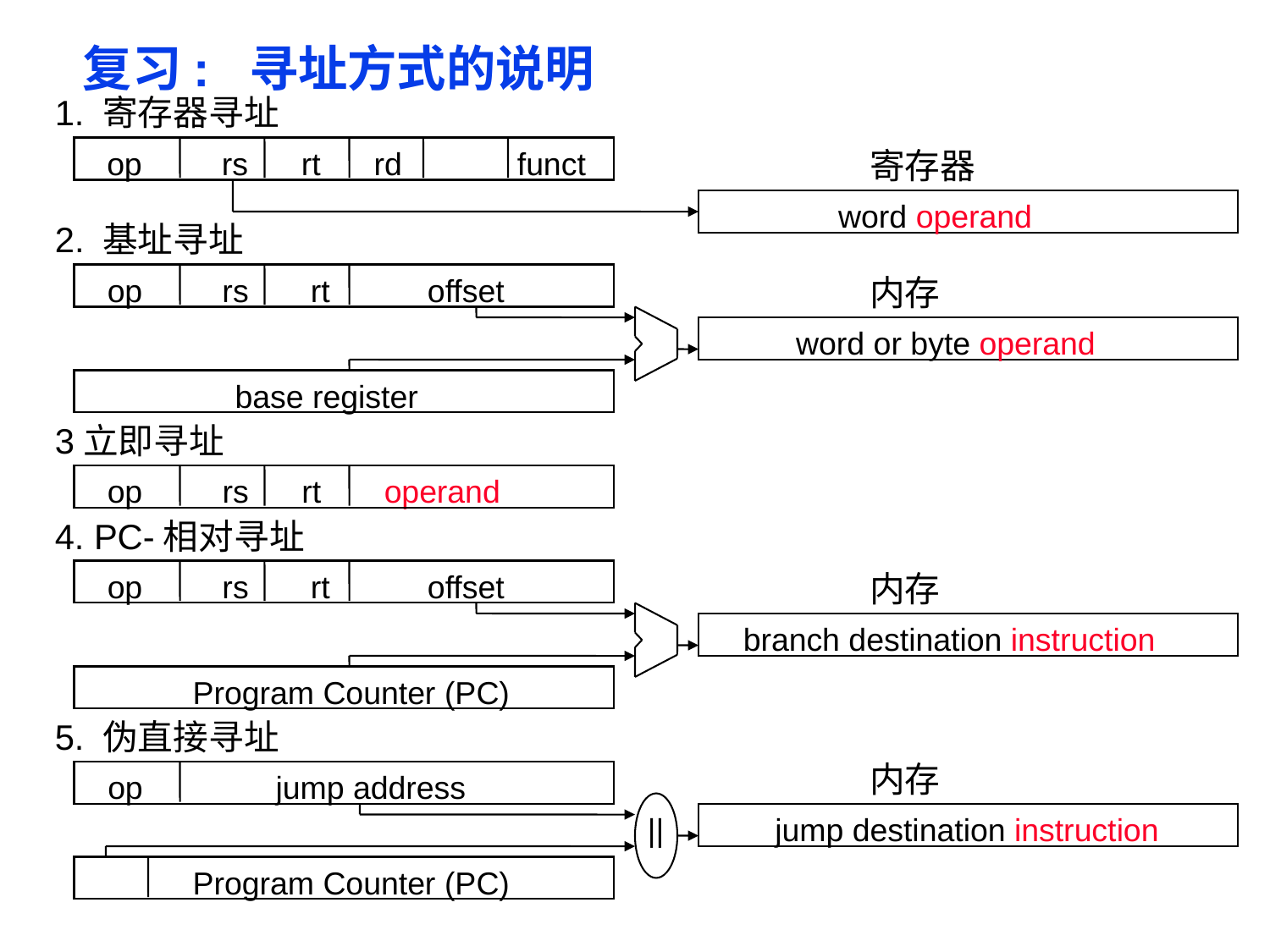

# 复习:  寻址方式的说明
1. 寄存器寻址

op         rs      rt      rd             funct

寄存器

word operand

2. 基址寻址

op         rs       rt           offset

内存

word or byte operand

base register
3立即寻址

op         rs      rt       operand

4. PC-相对寻址

op         rs       rt           offset

内存

branch destination instruction

Program Counter (PC)
5. 伪直接寻址
内存

op               jump address

||

jump destination instruction

Program Counter (PC)